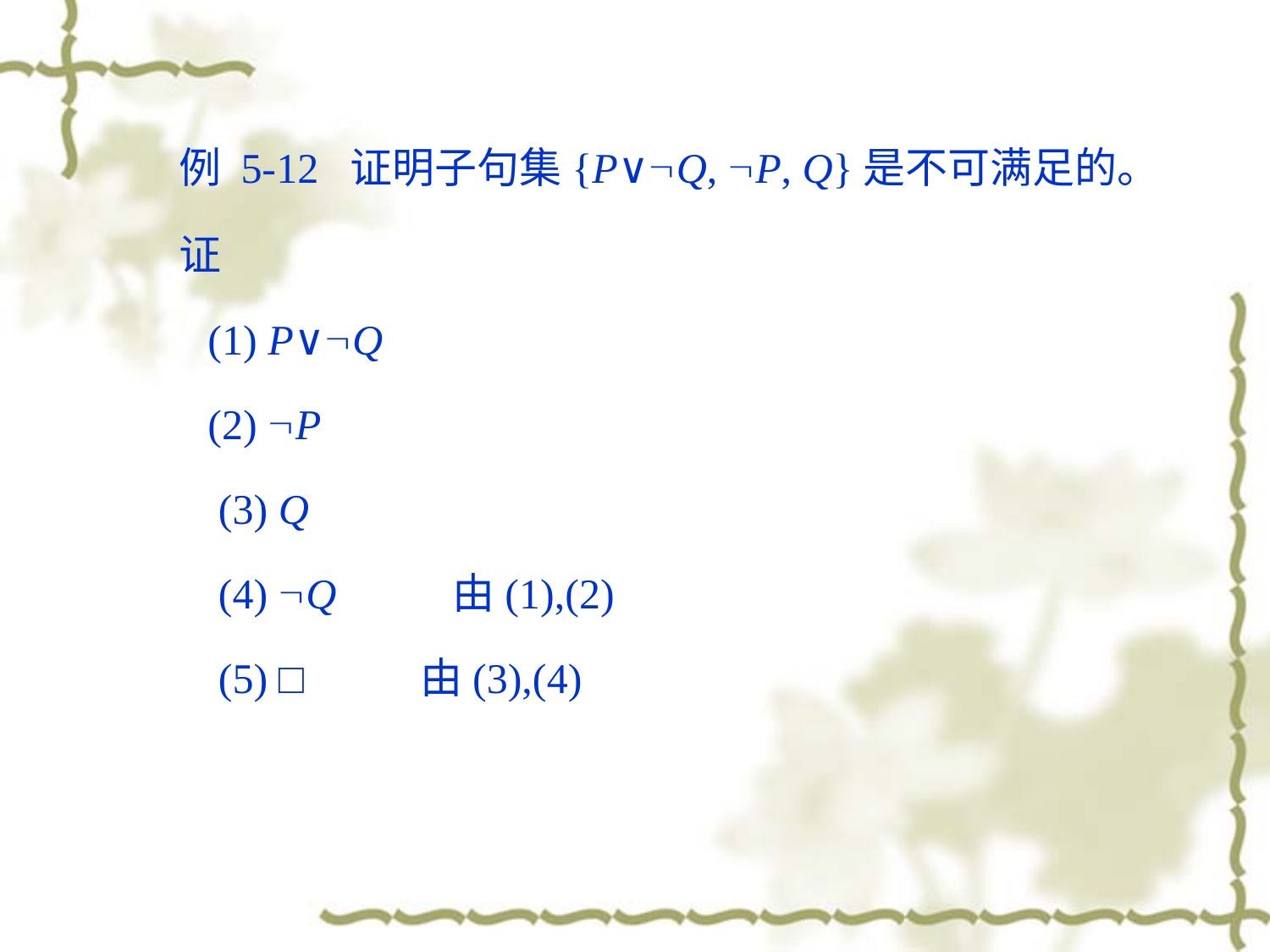

例 5-12  证明子句集{P∨¬Q, ¬P, Q}是不可满足的。
       证
          (1) P∨¬Q
          (2) ¬P
           (3) Q
           (4) ¬Q          由(1),(2)
           (5) □          由(3),(4)